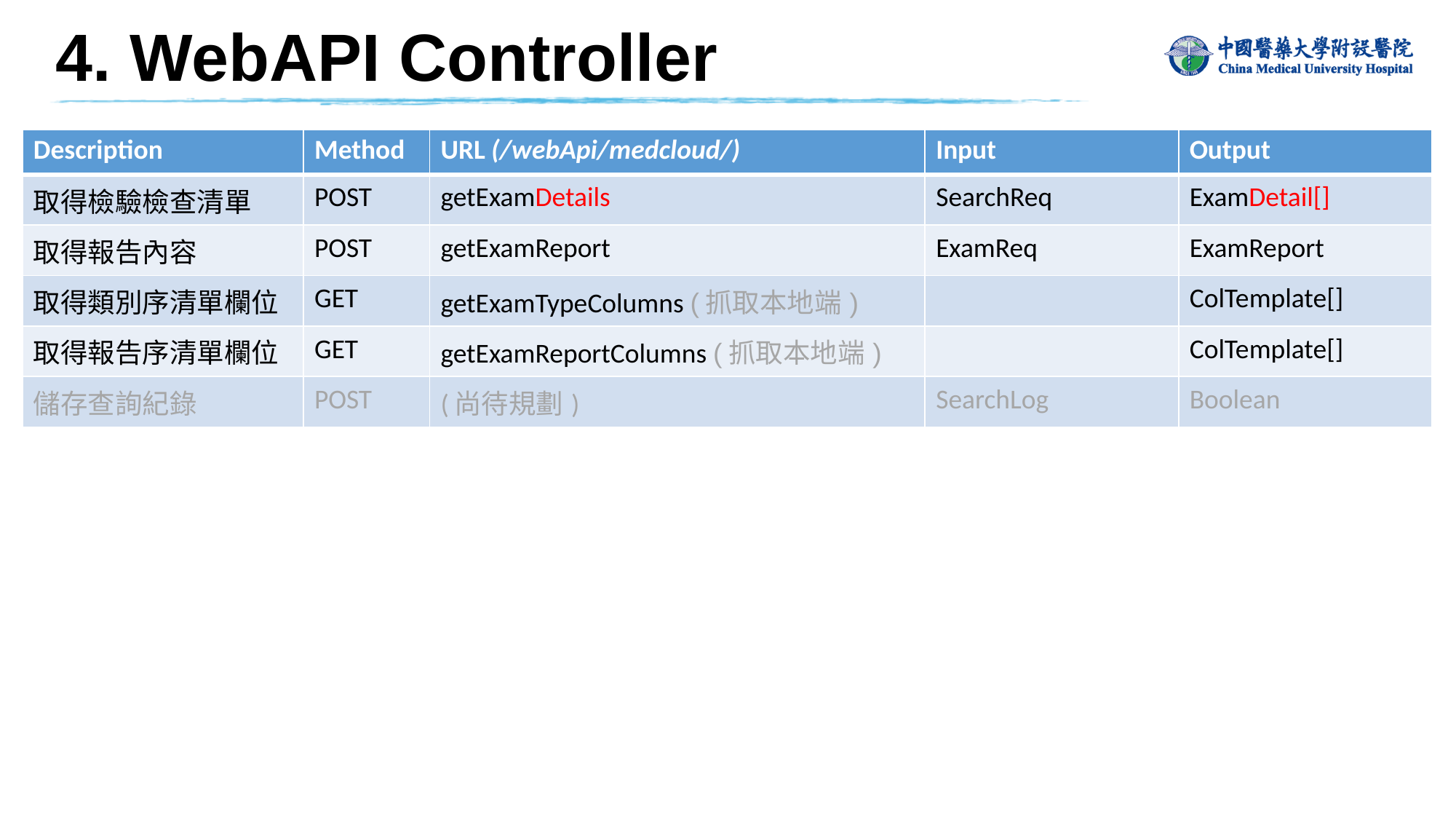

4. WebAPI Controller
| Description | Method | URL (/webApi/medcloud/) | Input | Output |
| --- | --- | --- | --- | --- |
| 取得檢驗檢查清單 | POST | getExamDetails | SearchReq | ExamDetail[] |
| 取得報告內容 | POST | getExamReport | ExamReq | ExamReport |
| 取得類別序清單欄位 | GET | getExamTypeColumns (抓取本地端) |  | ColTemplate[] |
| 取得報告序清單欄位 | GET | getExamReportColumns (抓取本地端) |  | ColTemplate[] |
| 儲存查詢紀錄 | POST | (尚待規劃) | SearchLog | Boolean |